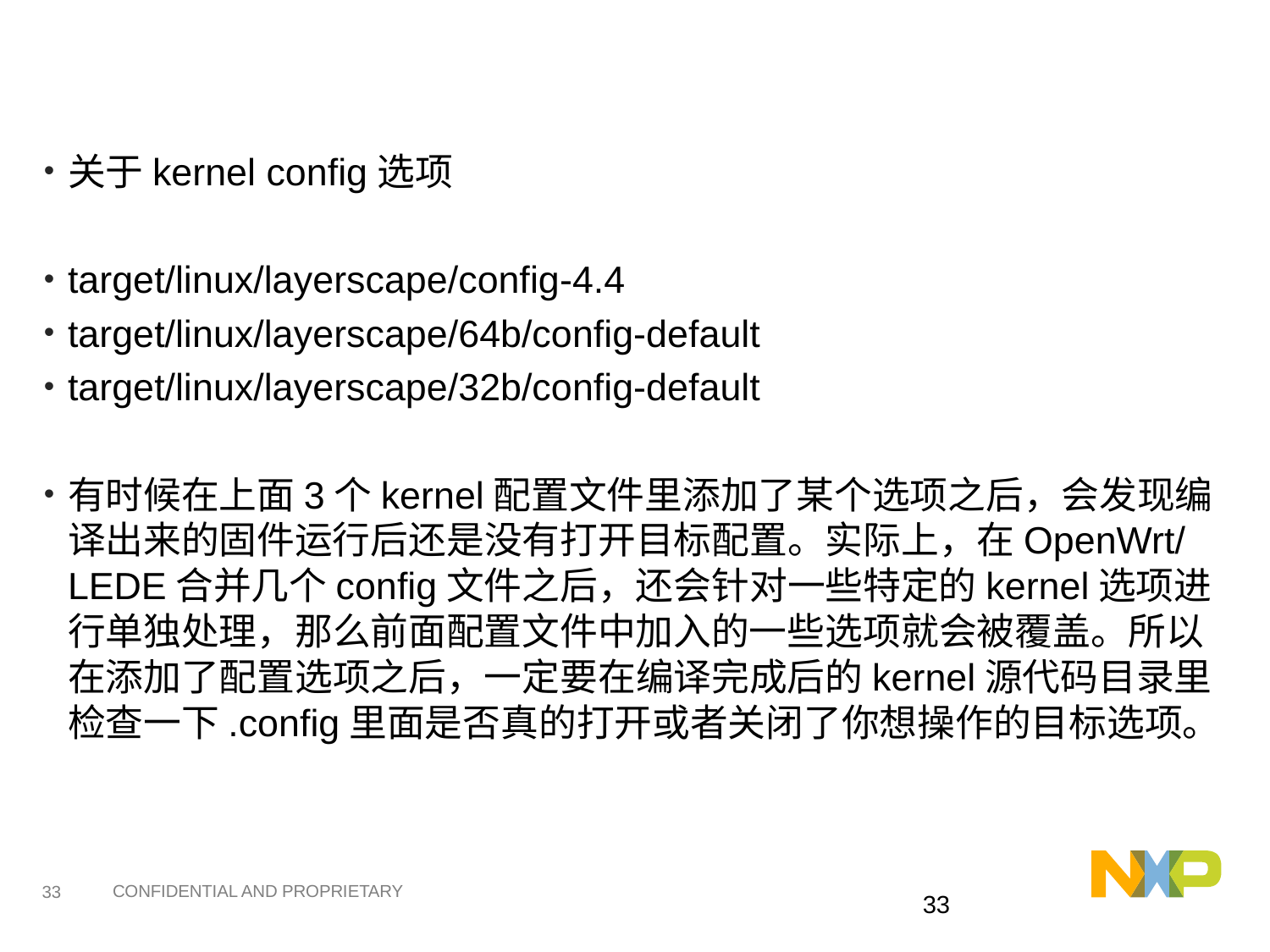

#
关于kernel config选项

target/linux/layerscape/config-4.4
target/linux/layerscape/64b/config-default
target/linux/layerscape/32b/config-default

有时候在上面3个kernel配置文件里添加了某个选项之后，会发现编译出来的固件运行后还是没有打开目标配置。实际上，在OpenWrt/LEDE合并几个config文件之后，还会针对一些特定的kernel选项进行单独处理，那么前面配置文件中加入的一些选项就会被覆盖。所以在添加了配置选项之后，一定要在编译完成后的kernel源代码目录里检查一下.config里面是否真的打开或者关闭了你想操作的目标选项。
33